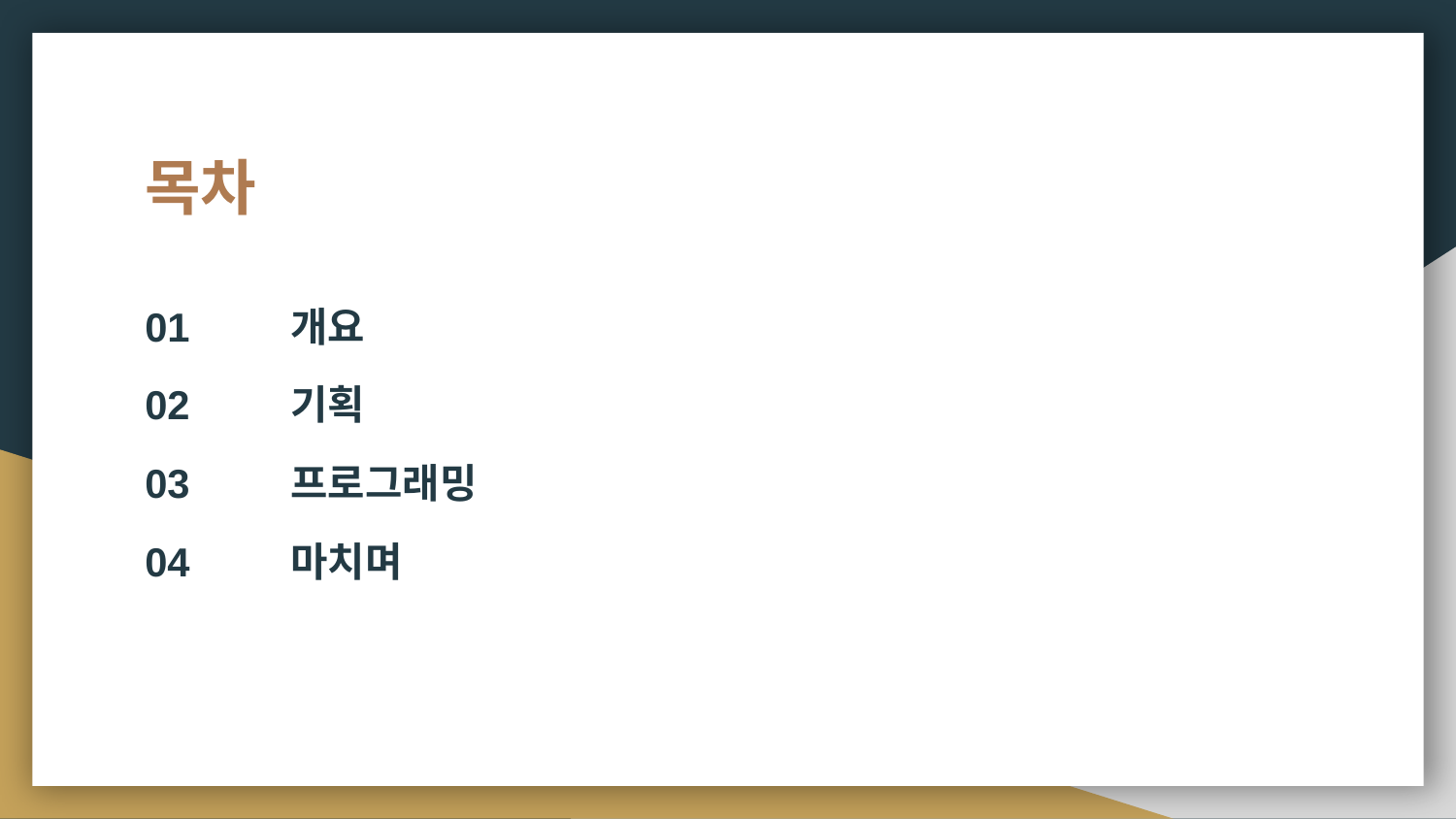

# 목차
01	개요
02	기획
03	프로그래밍
04	마치며